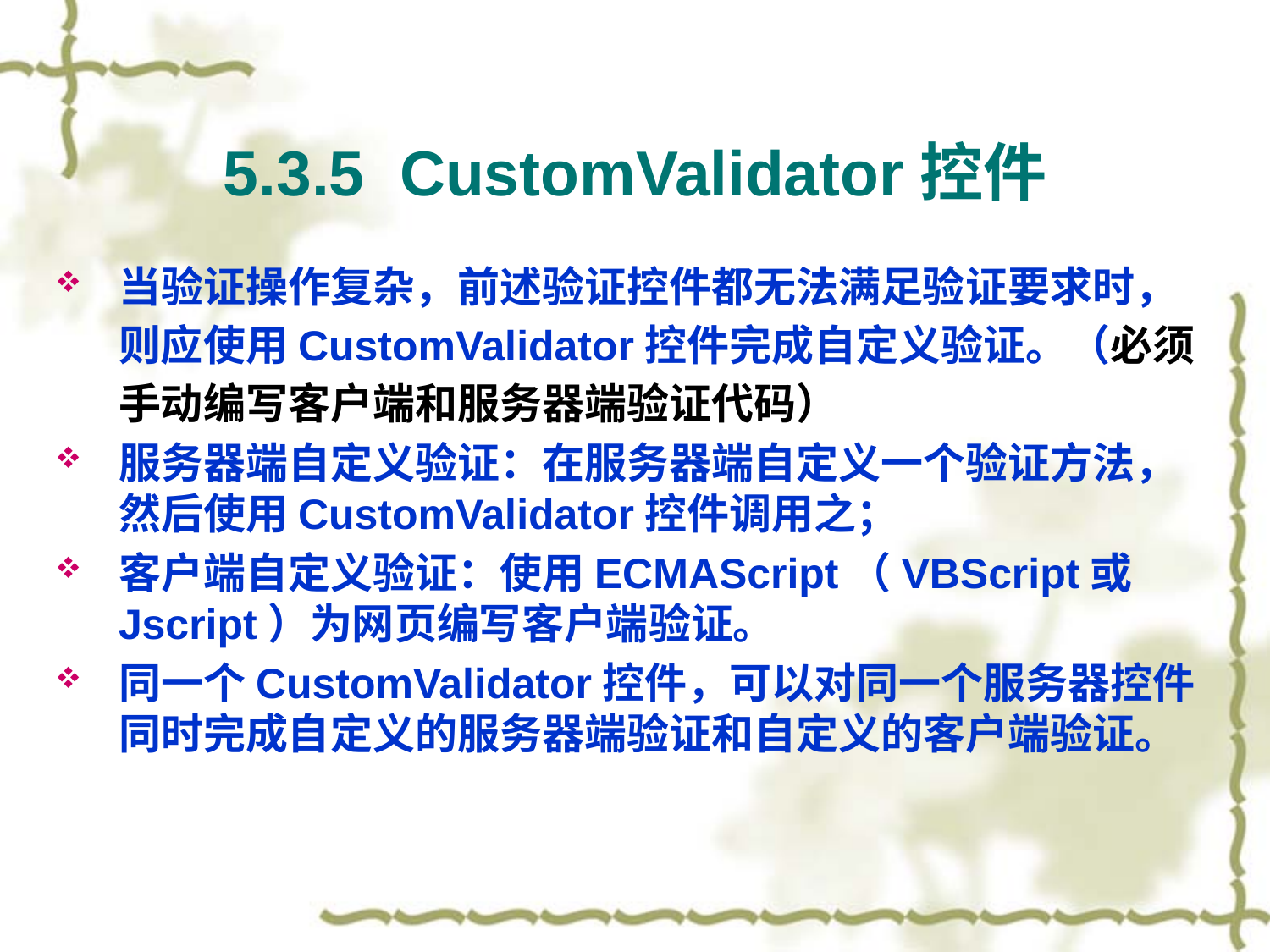

# 5.3.5  CustomValidator控件
当验证操作复杂，前述验证控件都无法满足验证要求时，则应使用CustomValidator控件完成自定义验证。（必须手动编写客户端和服务器端验证代码）
服务器端自定义验证：在服务器端自定义一个验证方法，然后使用CustomValidator控件调用之；
客户端自定义验证：使用ECMAScript（VBScript或Jscript）为网页编写客户端验证。
同一个CustomValidator控件，可以对同一个服务器控件同时完成自定义的服务器端验证和自定义的客户端验证。